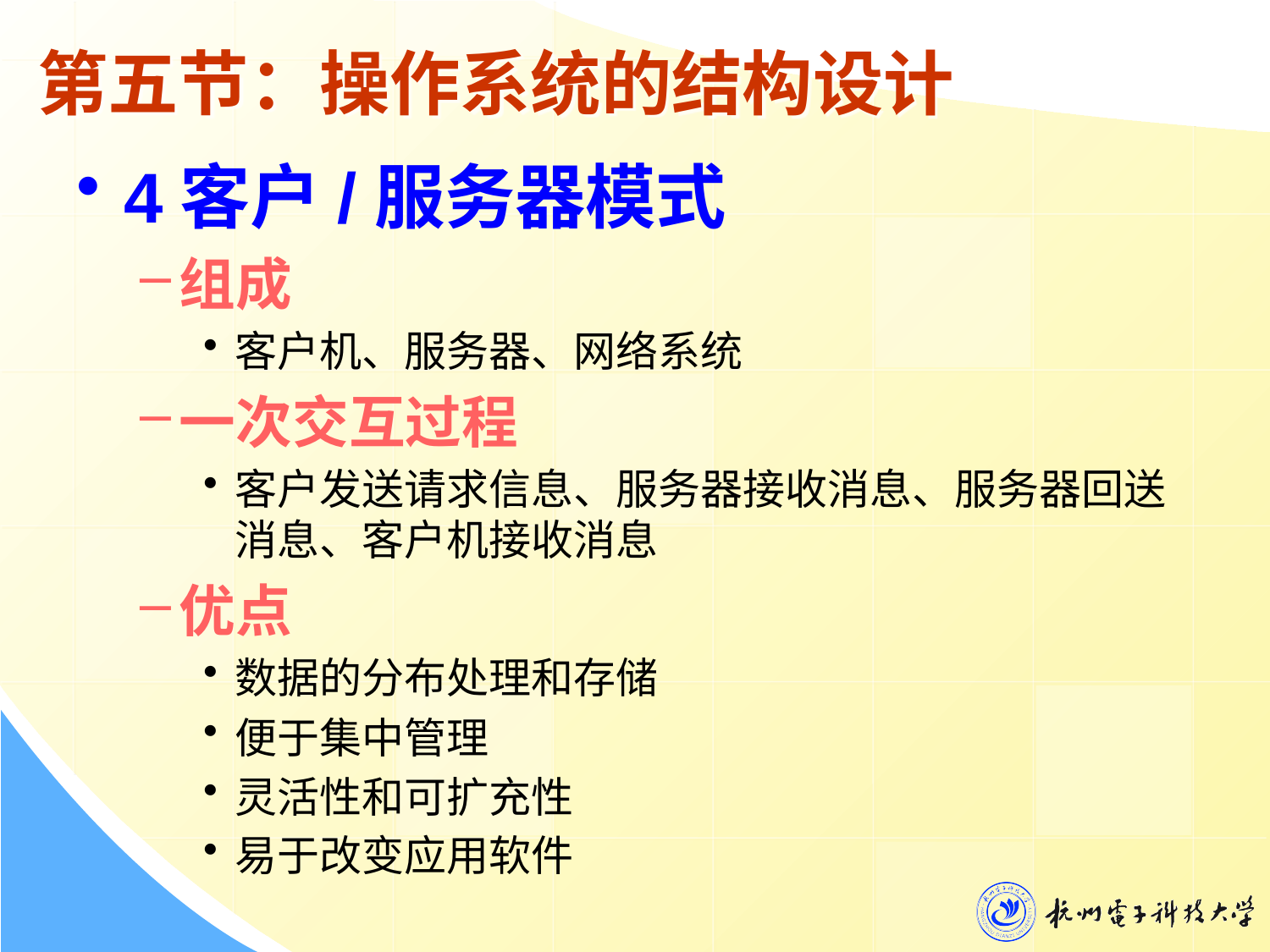

# 第五节：操作系统的结构设计
4客户/服务器模式
组成
客户机、服务器、网络系统
一次交互过程
客户发送请求信息、服务器接收消息、服务器回送消息、客户机接收消息
优点
数据的分布处理和存储
便于集中管理
灵活性和可扩充性
易于改变应用软件